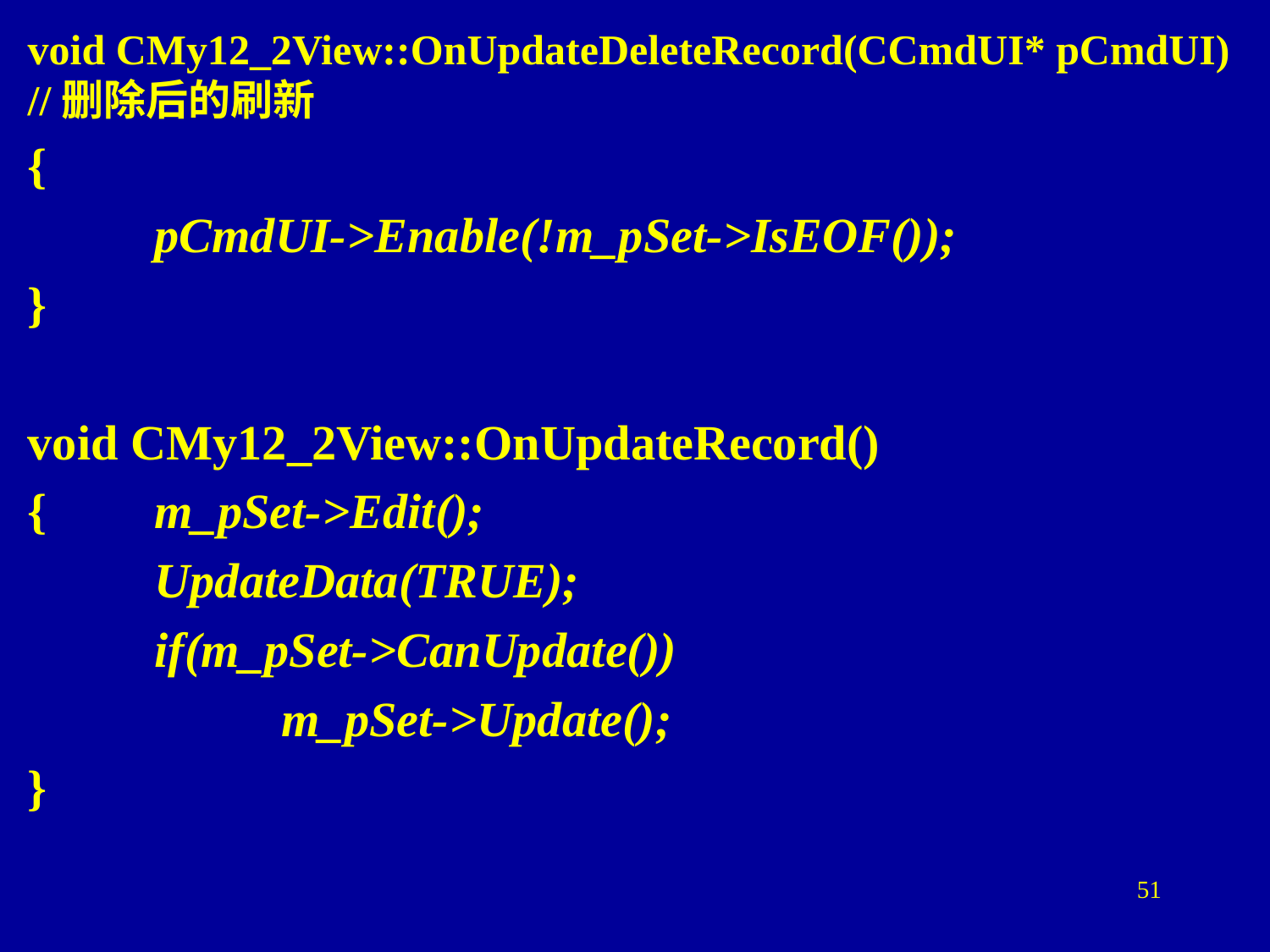

void CMy12_2View::OnUpdateDeleteRecord(CCmdUI* pCmdUI) //删除后的刷新
{
	pCmdUI->Enable(!m_pSet->IsEOF());
}

void CMy12_2View::OnUpdateRecord()
{	m_pSet->Edit();
	UpdateData(TRUE);
	if(m_pSet->CanUpdate())
		m_pSet->Update();
}
51